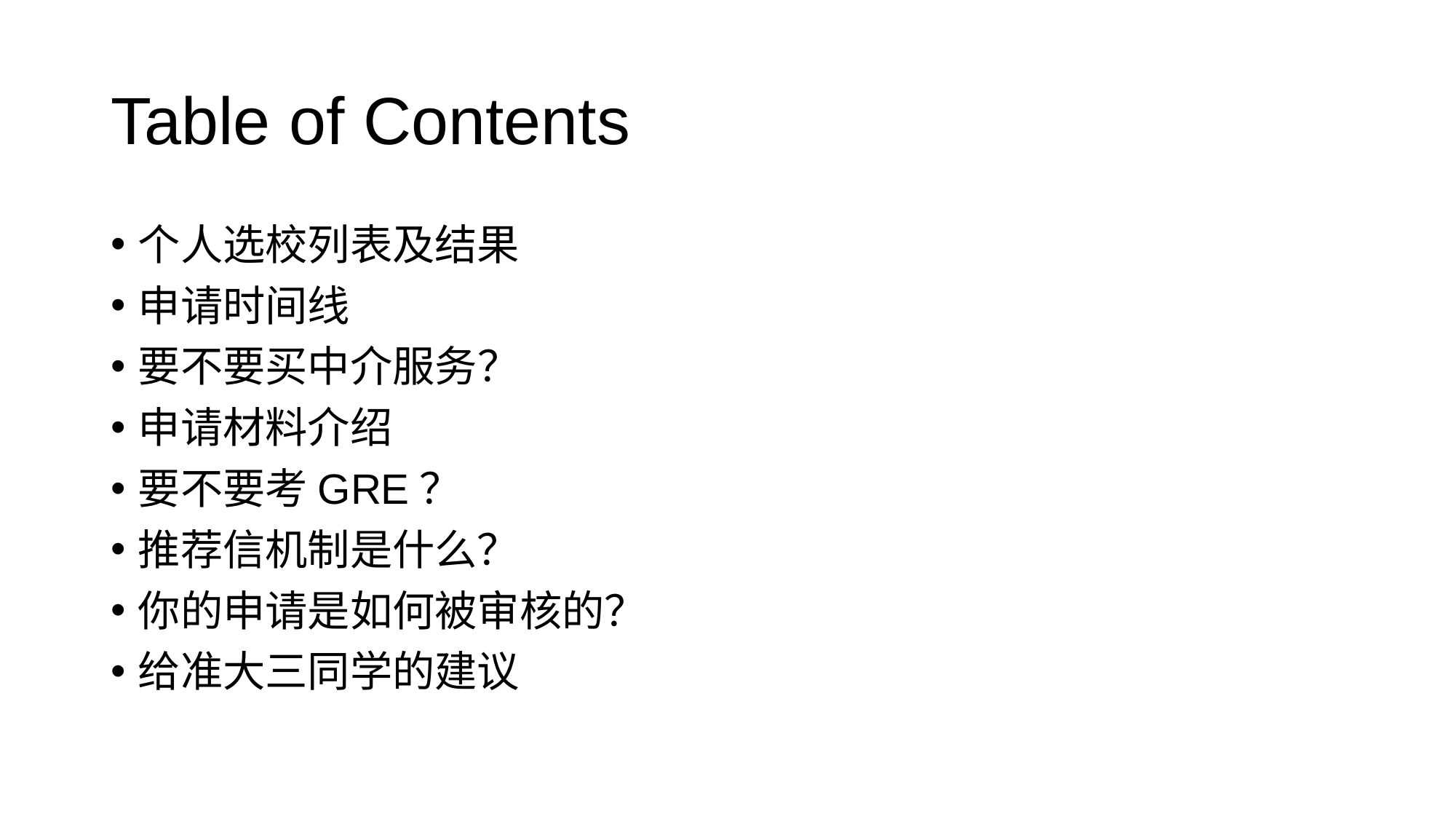

# Table of Contents
个人选校列表及结果
申请时间线
要不要买中介服务？
申请材料介绍
要不要考GRE？
推荐信机制是什么？
你的申请是如何被审核的？
给准大三同学的建议